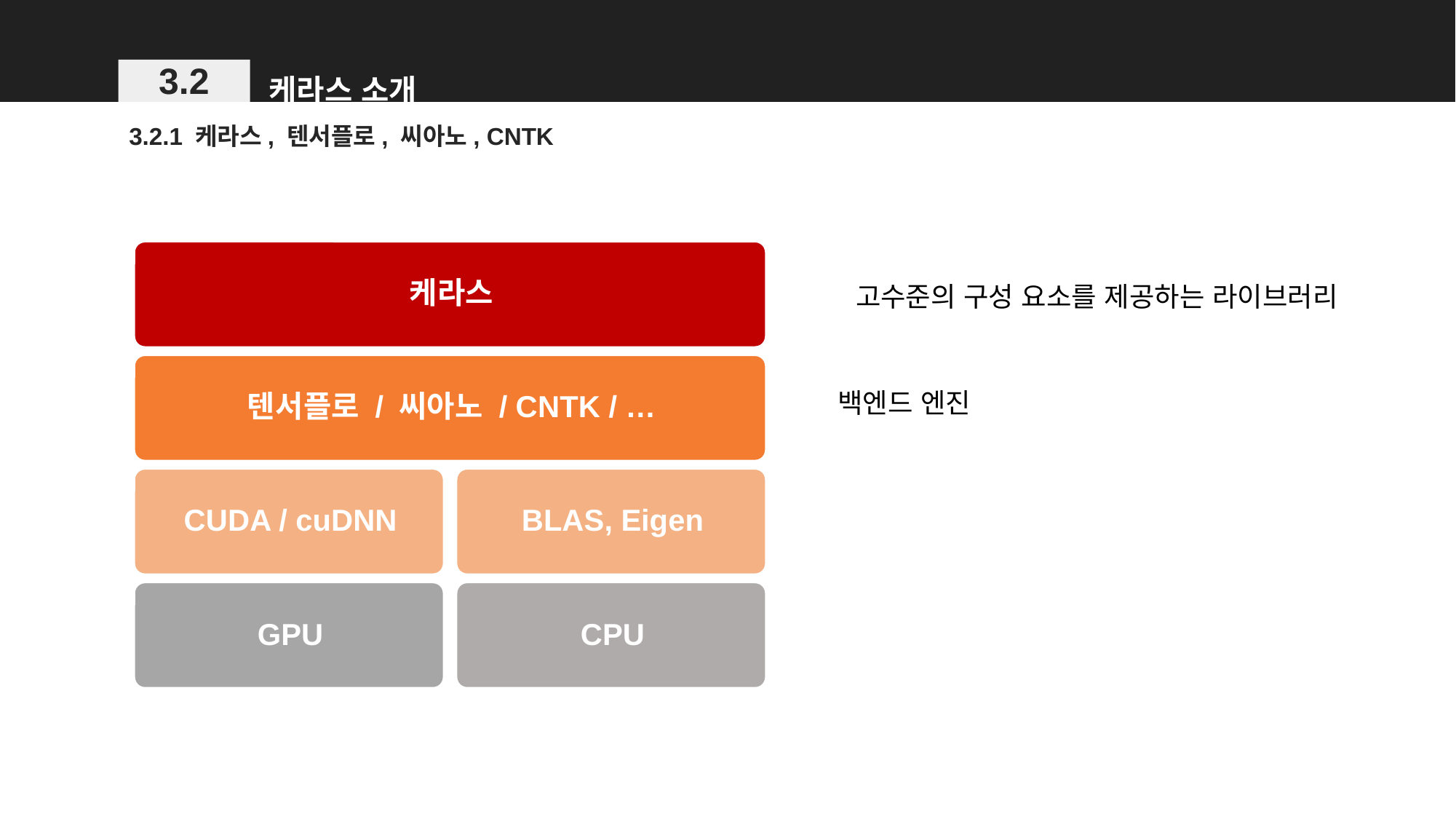

케라스 소개
3.2

3.2.1 케라스, 텐서플로, 씨아노, CNTK
케라스
텐서플로 / 씨아노 / CNTK / …
CUDA / cuDNN
GPU
BLAS, Eigen
CPU
고수준의 구성 요소를 제공하는 라이브러리
백엔드 엔진